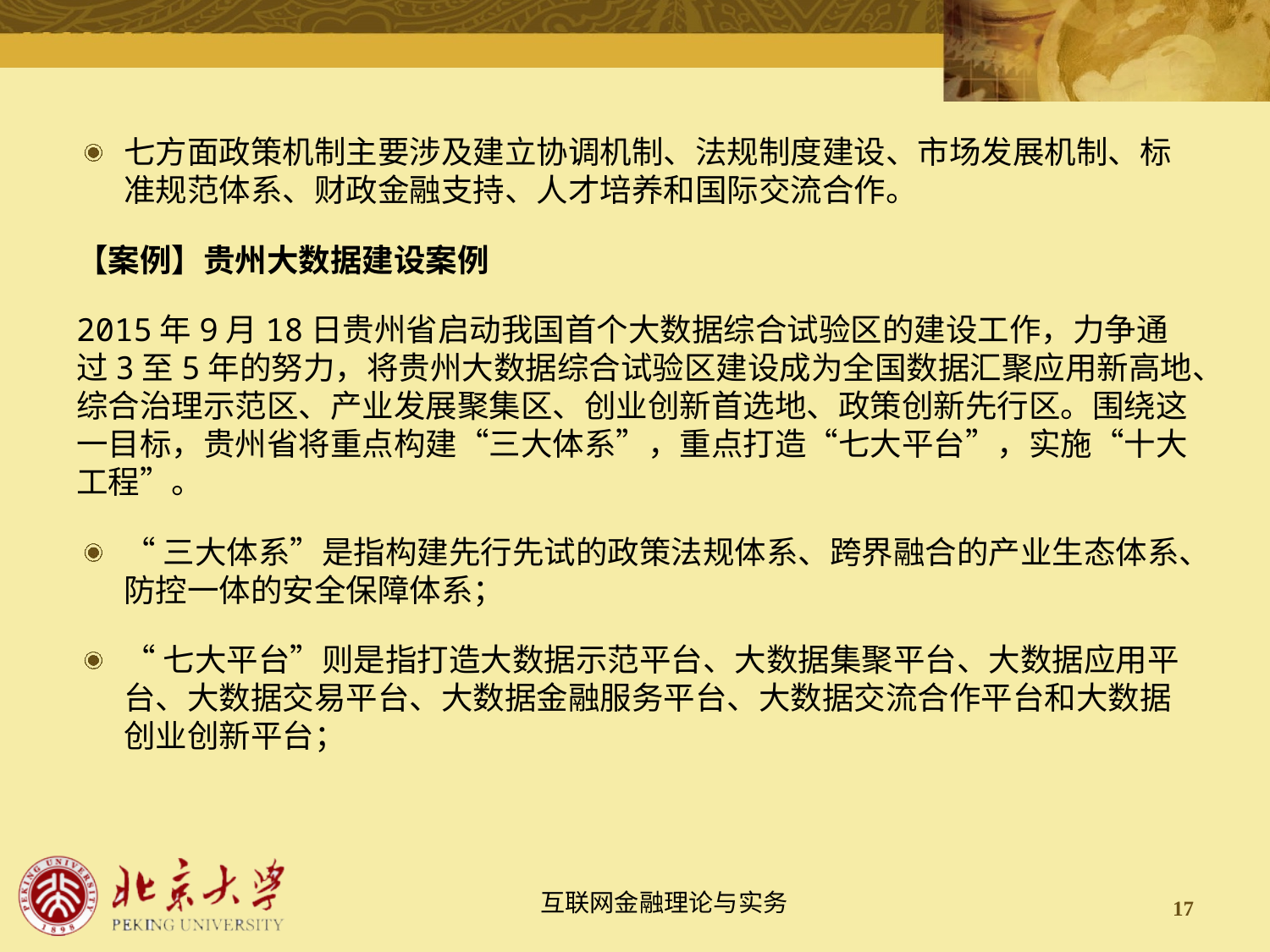

七方面政策机制主要涉及建立协调机制、法规制度建设、市场发展机制、标准规范体系、财政金融支持、人才培养和国际交流合作。
【案例】贵州大数据建设案例
2015年9月18日贵州省启动我国首个大数据综合试验区的建设工作，力争通过3至5年的努力，将贵州大数据综合试验区建设成为全国数据汇聚应用新高地、综合治理示范区、产业发展聚集区、创业创新首选地、政策创新先行区。围绕这一目标，贵州省将重点构建“三大体系”，重点打造“七大平台”，实施“十大工程”。
“三大体系”是指构建先行先试的政策法规体系、跨界融合的产业生态体系、防控一体的安全保障体系；
“七大平台”则是指打造大数据示范平台、大数据集聚平台、大数据应用平台、大数据交易平台、大数据金融服务平台、大数据交流合作平台和大数据创业创新平台；

17